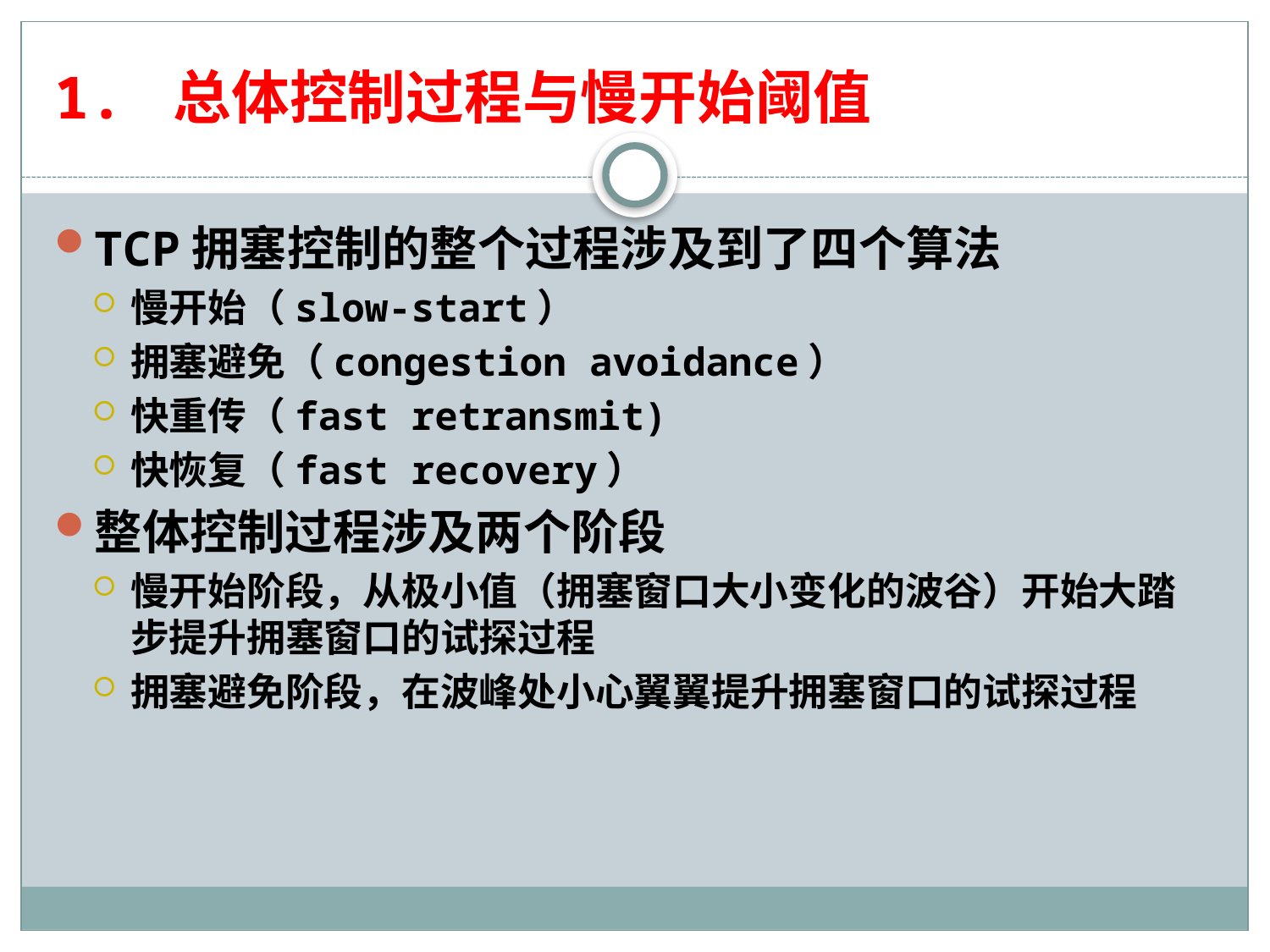

# 1. 总体控制过程与慢开始阈值
TCP拥塞控制的整个过程涉及到了四个算法
慢开始（slow-start）
拥塞避免（congestion avoidance）
快重传（fast retransmit)
快恢复（fast recovery）
整体控制过程涉及两个阶段
慢开始阶段，从极小值（拥塞窗口大小变化的波谷）开始大踏步提升拥塞窗口的试探过程
拥塞避免阶段，在波峰处小心翼翼提升拥塞窗口的试探过程